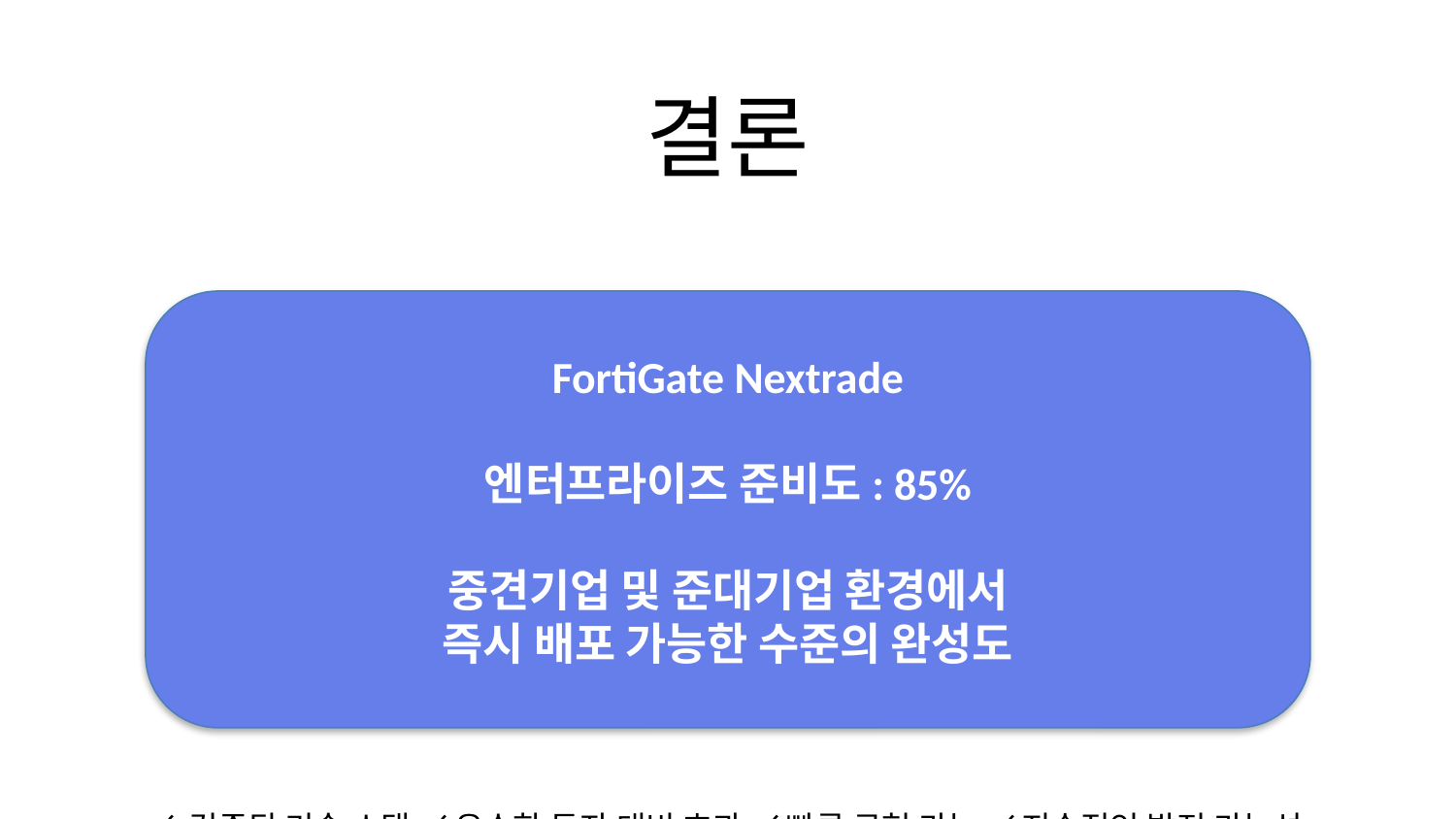

# 결론
FortiGate Nextrade

엔터프라이즈 준비도: 85%

중견기업 및 준대기업 환경에서
즉시 배포 가능한 수준의 완성도
✓ 검증된 기술 스택  ✓ 우수한 투자 대비 효과  ✓ 빠른 구현 가능  ✓ 지속적인 발전 가능성